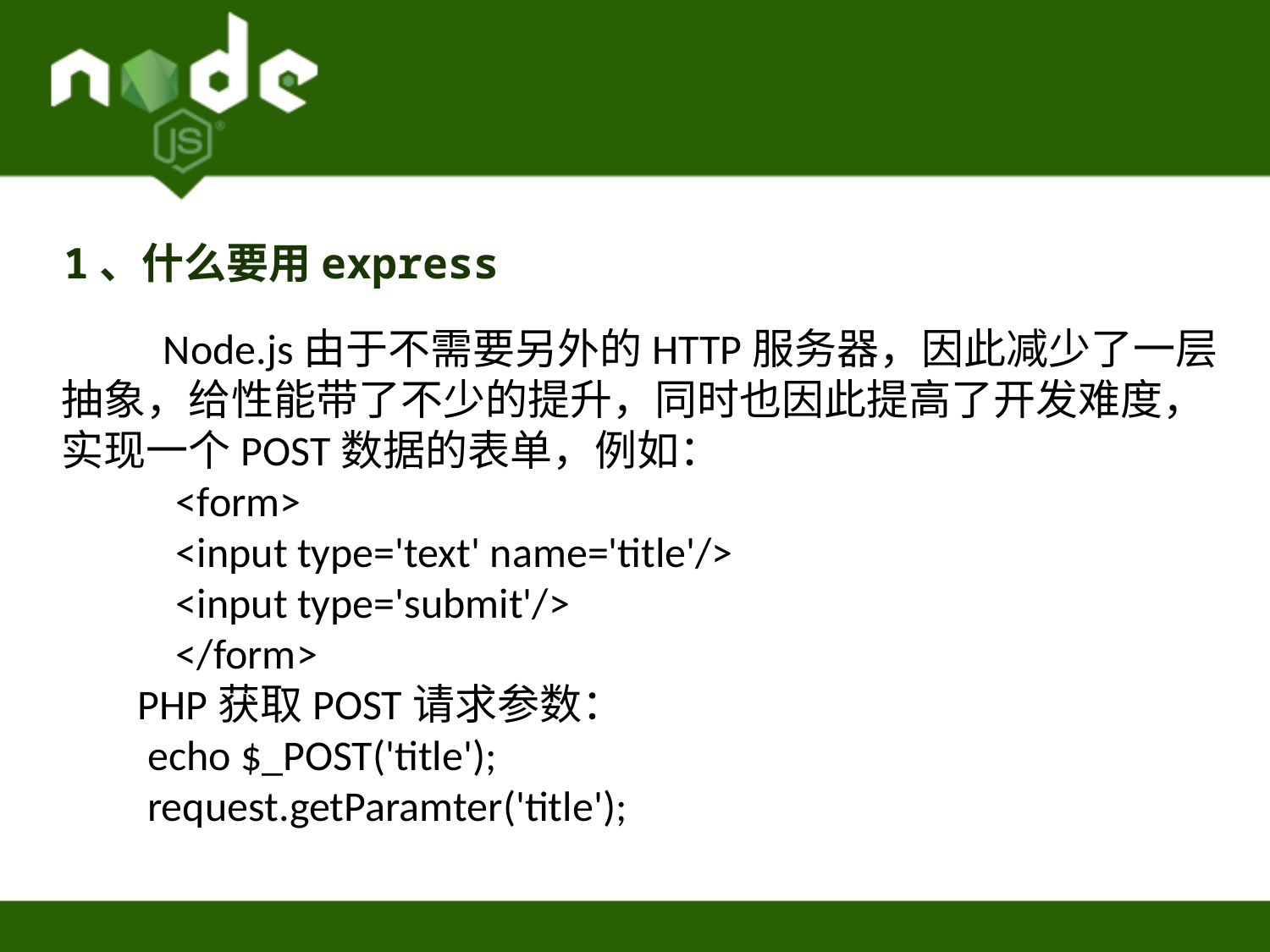

1、什么要用express
    Node.js由于不需要另外的HTTP服务器，因此减少了一层抽象，给性能带了不少的提升，同时也因此提高了开发难度，实现一个POST数据的表单，例如：
            <form>
            <input type='text' name='title'/>
            <input type='submit'/>
            </form>
        PHP获取POST请求参数：
         echo $_POST('title');
         request.getParamter('title');